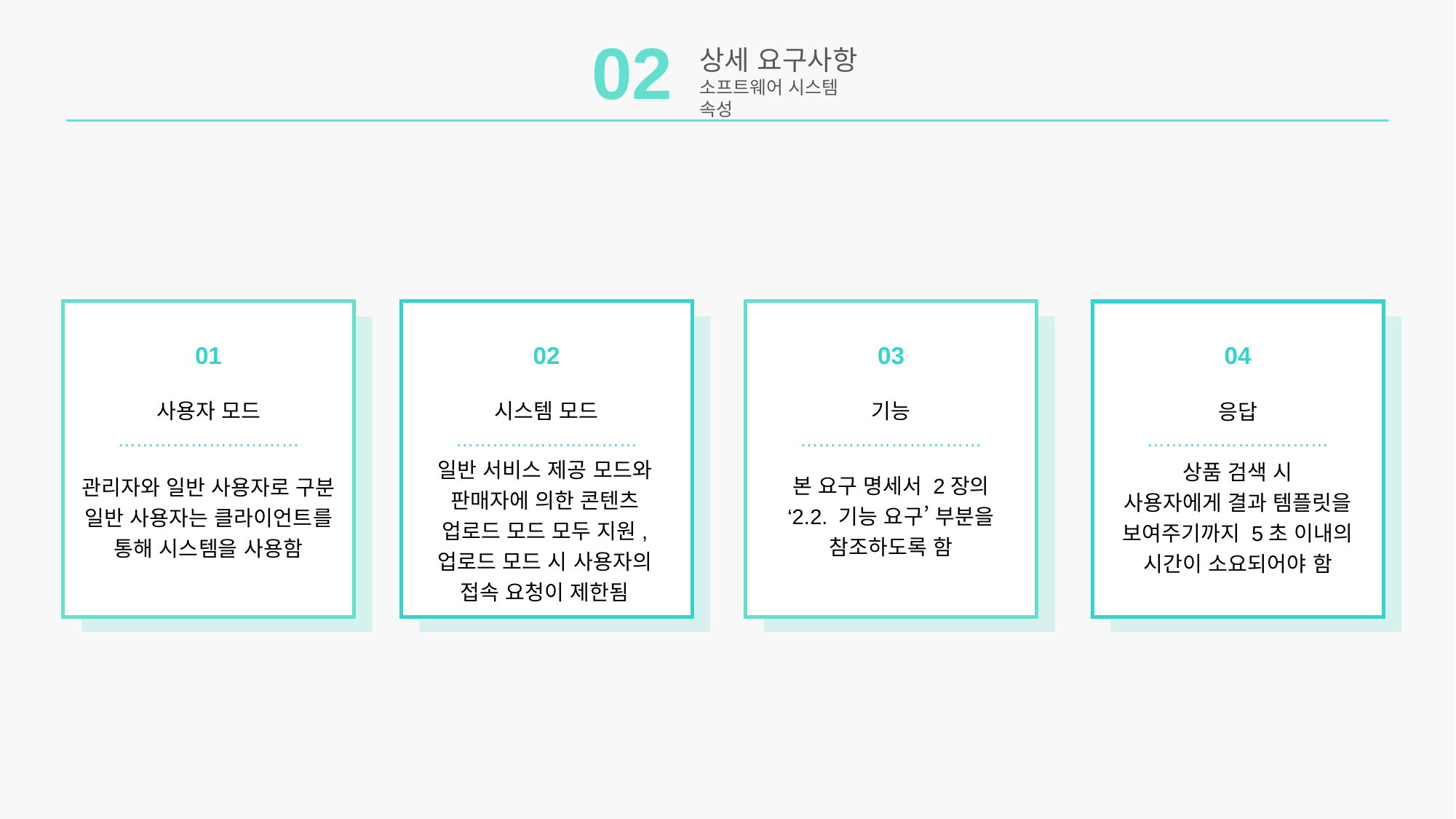

02
상세 요구사항
소프트웨어 시스템 속성

01

사용자 모드
…………………………

관리자와 일반 사용자로 구분
일반 사용자는 클라이언트를
통해 시스템을 사용함

03

기능
…………………………

본 요구 명세서 2장의
‘2.2. 기능 요구’ 부분을
참조하도록 함

04

응답
…………………………

상품 검색 시
사용자에게 결과 템플릿을
보여주기까지 5초 이내의
시간이 소요되어야 함

02

시스템 모드
…………………………

일반 서비스 제공 모드와
판매자에 의한 콘텐츠
업로드 모드 모두 지원,
업로드 모드 시 사용자의
접속 요청이 제한됨